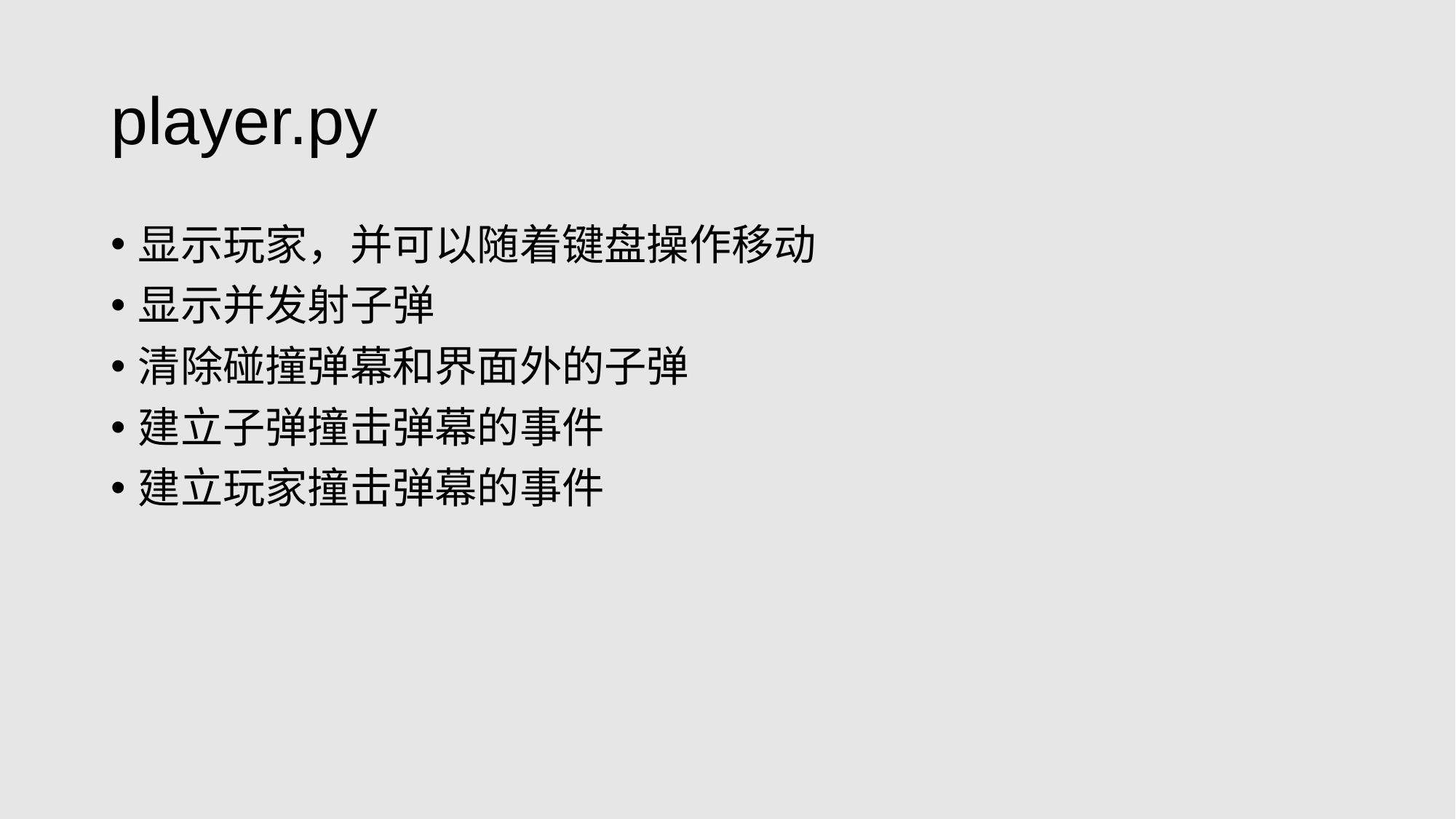

# player.py
显示玩家，并可以随着键盘操作移动
显示并发射子弹
清除碰撞弹幕和界面外的子弹
建立子弹撞击弹幕的事件
建立玩家撞击弹幕的事件